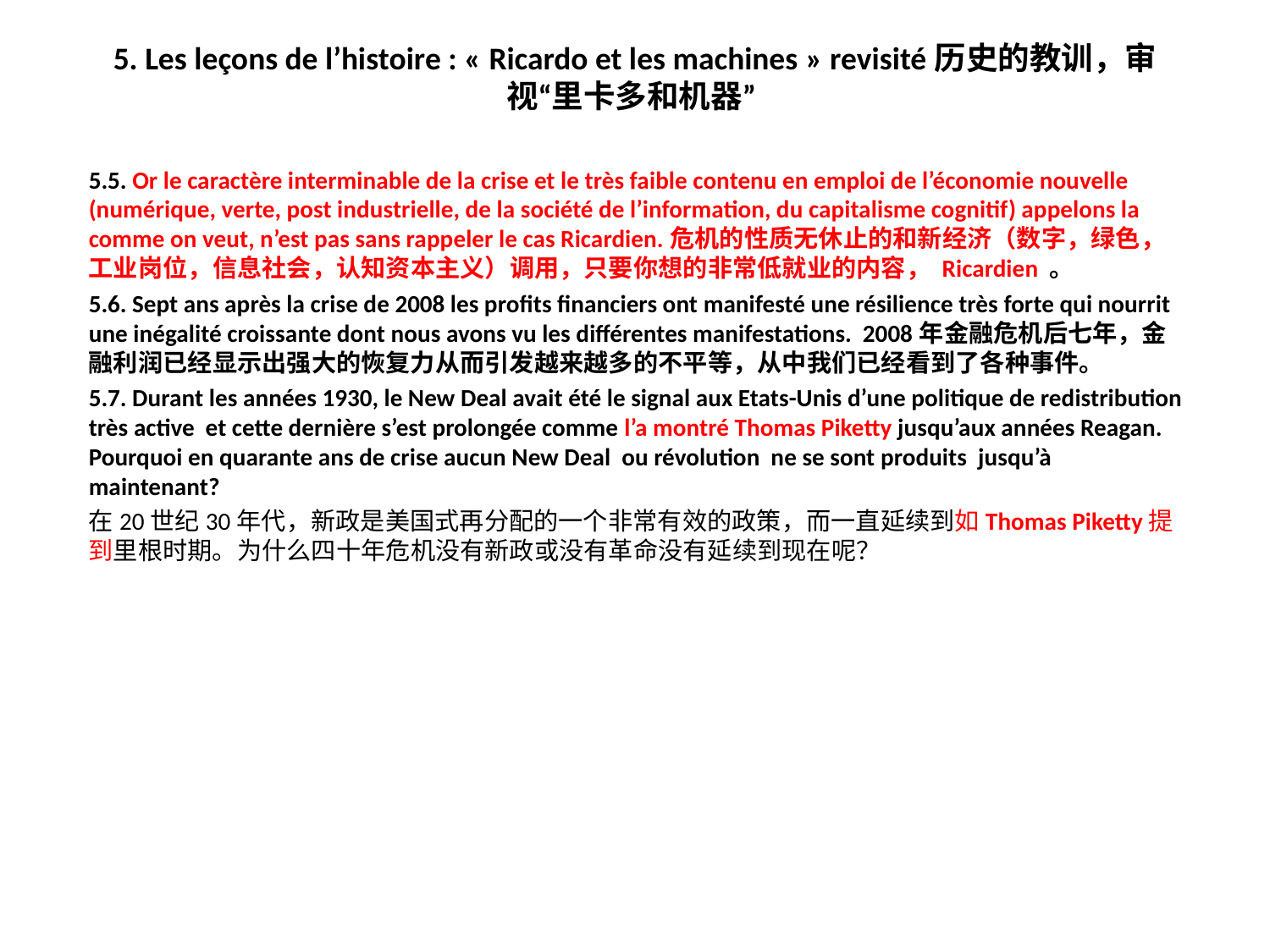

# 5. Les leçons de l’histoire : « Ricardo et les machines » revisité历史的教训，审视“里卡多和机器”
5.5. Or le caractère interminable de la crise et le très faible contenu en emploi de l’économie nouvelle (numérique, verte, post industrielle, de la société de l’information, du capitalisme cognitif) appelons la comme on veut, n’est pas sans rappeler le cas Ricardien.危机的性质无休止的和新经济（数字，绿色，工业岗位，信息社会，认知资本主义）调用，只要你想的非常低就业的内容， Ricardien 。
5.6. Sept ans après la crise de 2008 les profits financiers ont manifesté une résilience très forte qui nourrit une inégalité croissante dont nous avons vu les différentes manifestations.  2008年金融危机后七年，金融利润已经显示出强大的恢复力从而引发越来越多的不平等，从中我们已经看到了各种事件。
5.7. Durant les années 1930, le New Deal avait été le signal aux Etats-Unis d’une politique de redistribution très active  et cette dernière s’est prolongée comme l’a montré Thomas Piketty jusqu’aux années Reagan. Pourquoi en quarante ans de crise aucun New Deal  ou révolution  ne se sont produits  jusqu’à maintenant?
在20世纪30年代，新政是美国式再分配的一个非常有效的政策，而一直延续到如Thomas Piketty提到里根时期。为什么四十年危机没有新政或没有革命没有延续到现在呢？